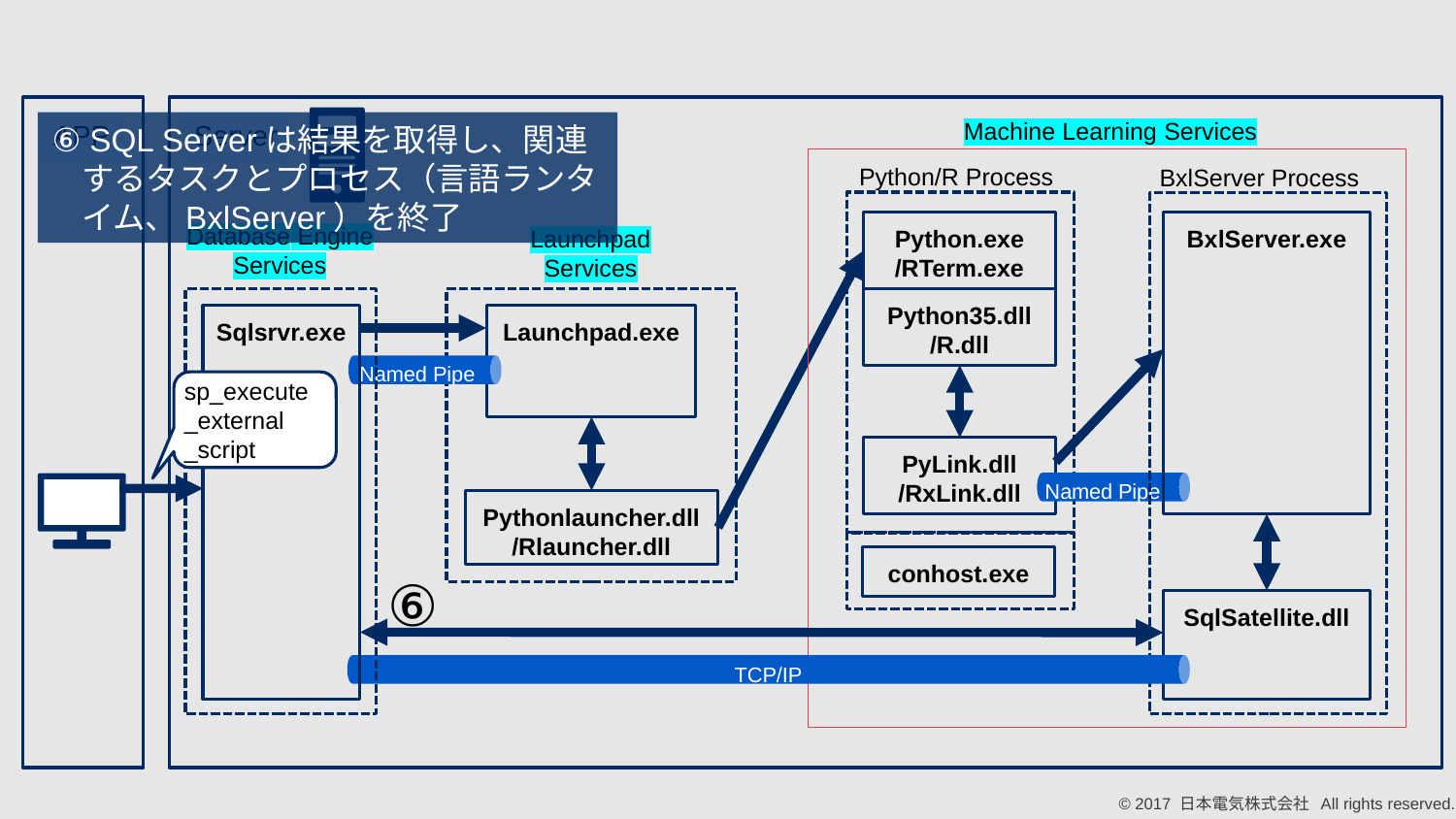

Machine Learning Services
Server
APP
⑥ SQL Serverは結果を取得し、関連するタスクとプロセス（言語ランタイム、BxlServer）を終了

Python/R Process
BxlServer Process

BxlServer.exe
Python.exe
/RTerm.exe
Database Engine
Services
Launchpad
Services
Python35.dll
/R.dll

Sqlsrvr.exe
Launchpad.exe

Named Pipe
sp_execute
_external
_script
PyLink.dll
/RxLink.dll

Named Pipe

Pythonlauncher.dll
/Rlauncher.dll

conhost.exe
⑥
SqlSatellite.dll

TCP/IP